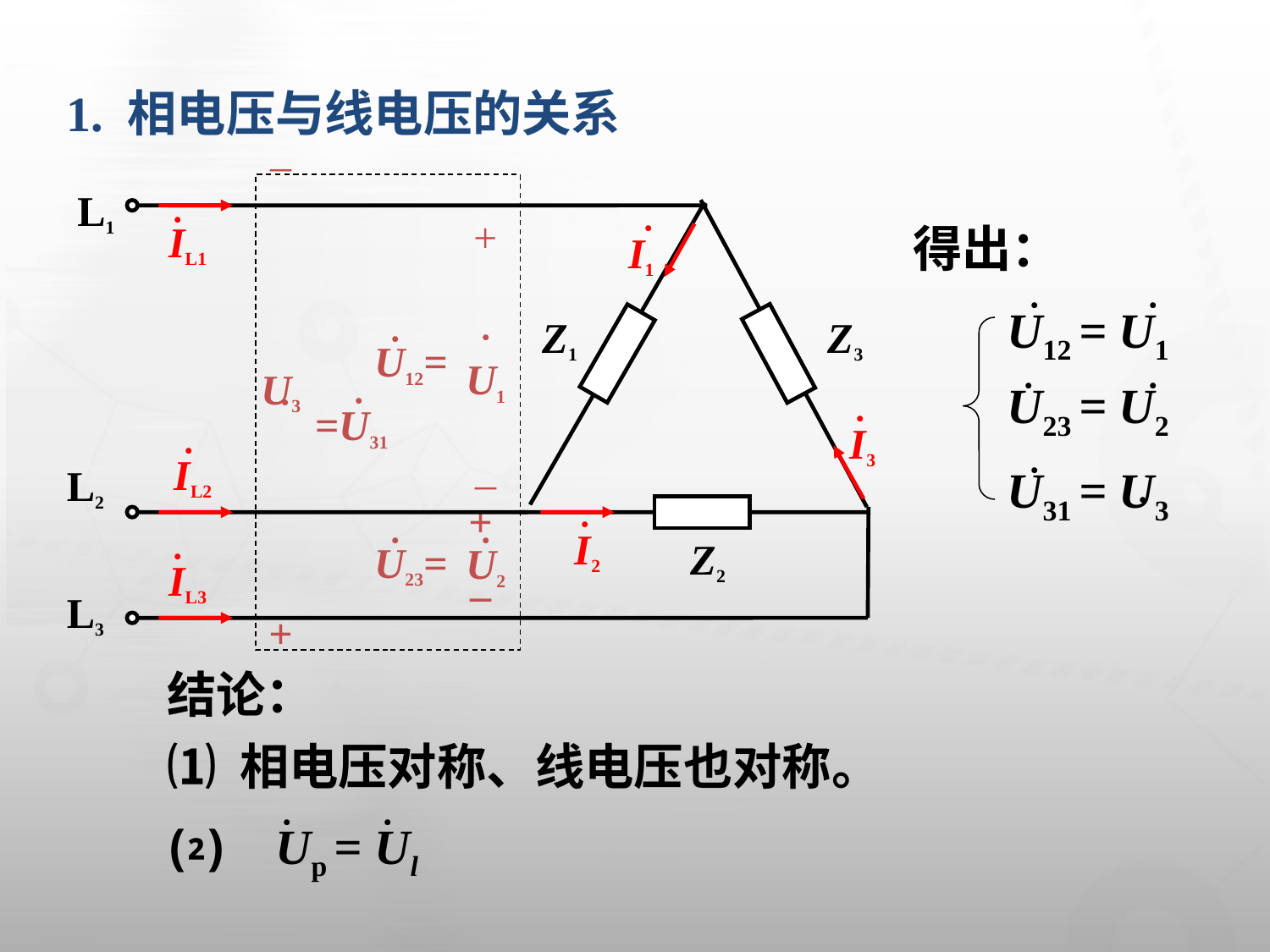

1. 相电压与线电压的关系
_

U3

+
+
U1
_
U12=
·
=U31
+
 U2
_
·
·
U23=
·
·
·

L1
·
·

IL1
I1

Z1
Z3

·
·
I3
IL2

L2
·

·
I2
Z2
IL3
L3

得出：
 ·
·
U12 = U1

·
·
U23 = U2
 ·
 ·
U31 = U3
结论：
⑴ 相电压对称、线电压也对称。
⑵    Up = Ul
·
  ·